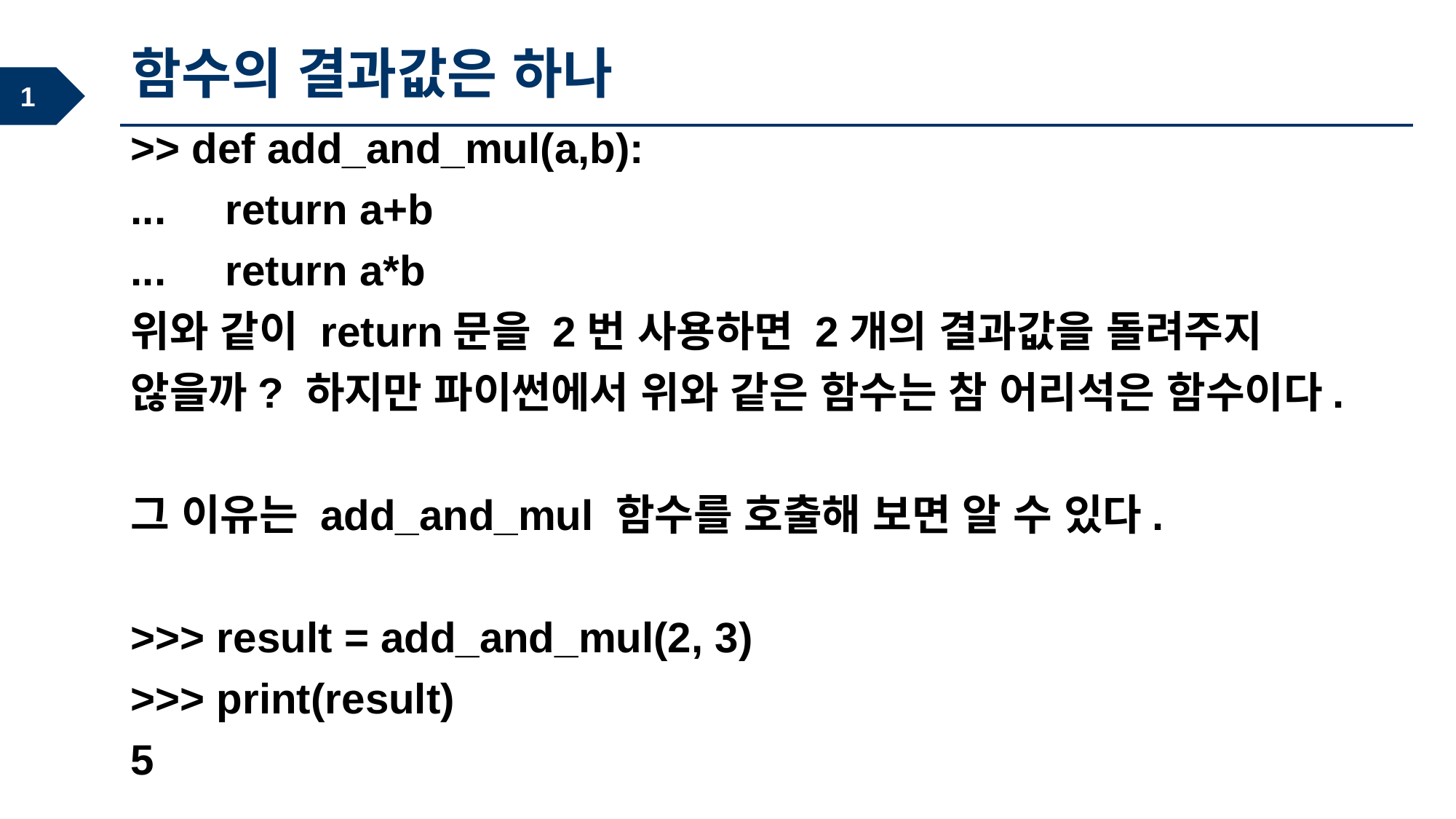

함수의 결과값은 하나
>> def add_and_mul(a,b):
...     return a+b
...     return a*b
위와 같이 return문을 2번 사용하면 2개의 결과값을 돌려주지 않을까? 하지만 파이썬에서 위와 같은 함수는 참 어리석은 함수이다.

그 이유는 add_and_mul 함수를 호출해 보면 알 수 있다.

>>> result = add_and_mul(2, 3)
>>> print(result)
5